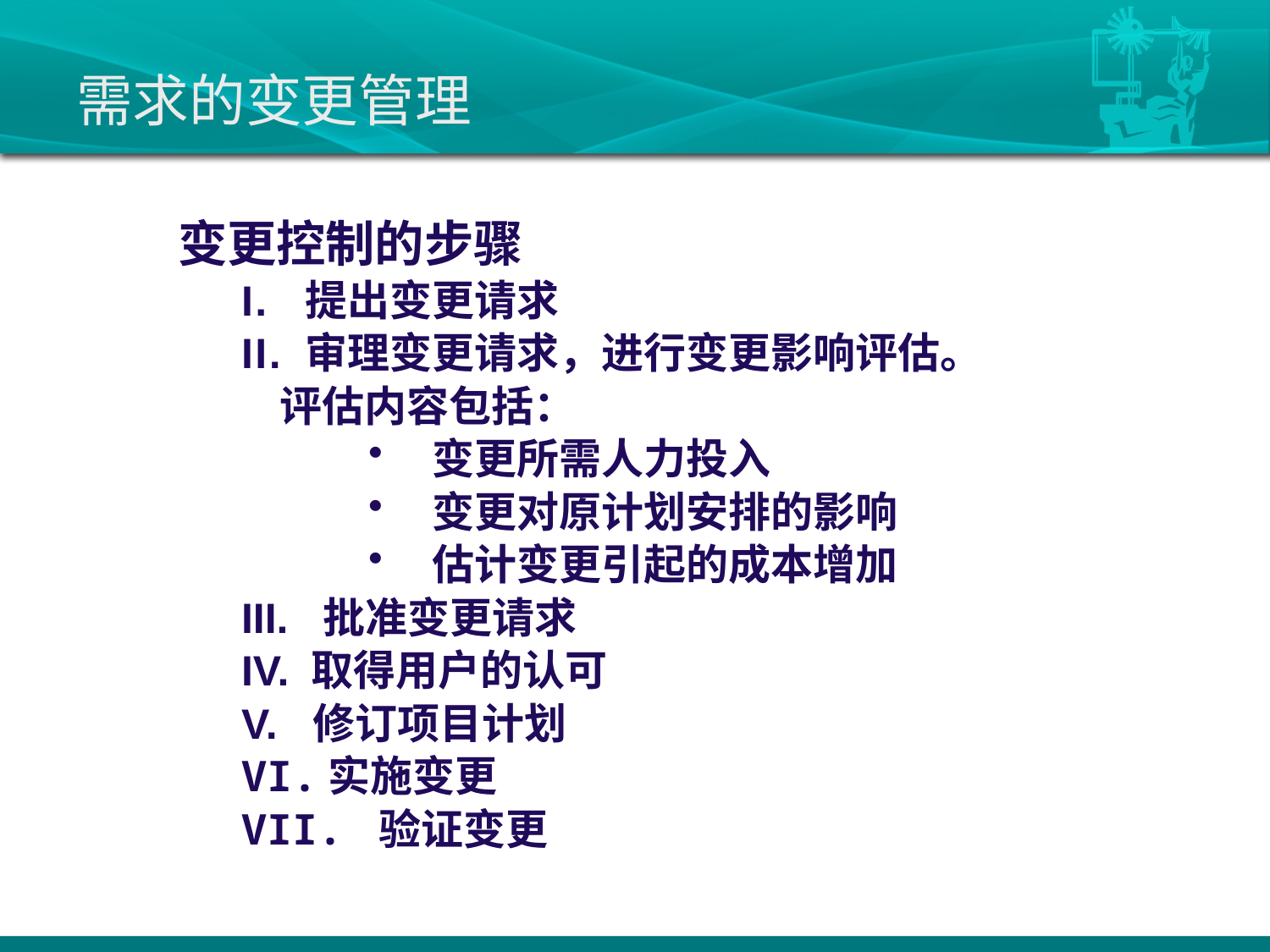

# 需求的变更管理
变更控制的步骤
提出变更请求
审理变更请求，进行变更影响评估。
   评估内容包括：
变更所需人力投入
变更对原计划安排的影响
估计变更引起的成本增加
III.  批准变更请求
IV. 取得用户的认可
V. 修订项目计划
VI.实施变更
VII. 验证变更